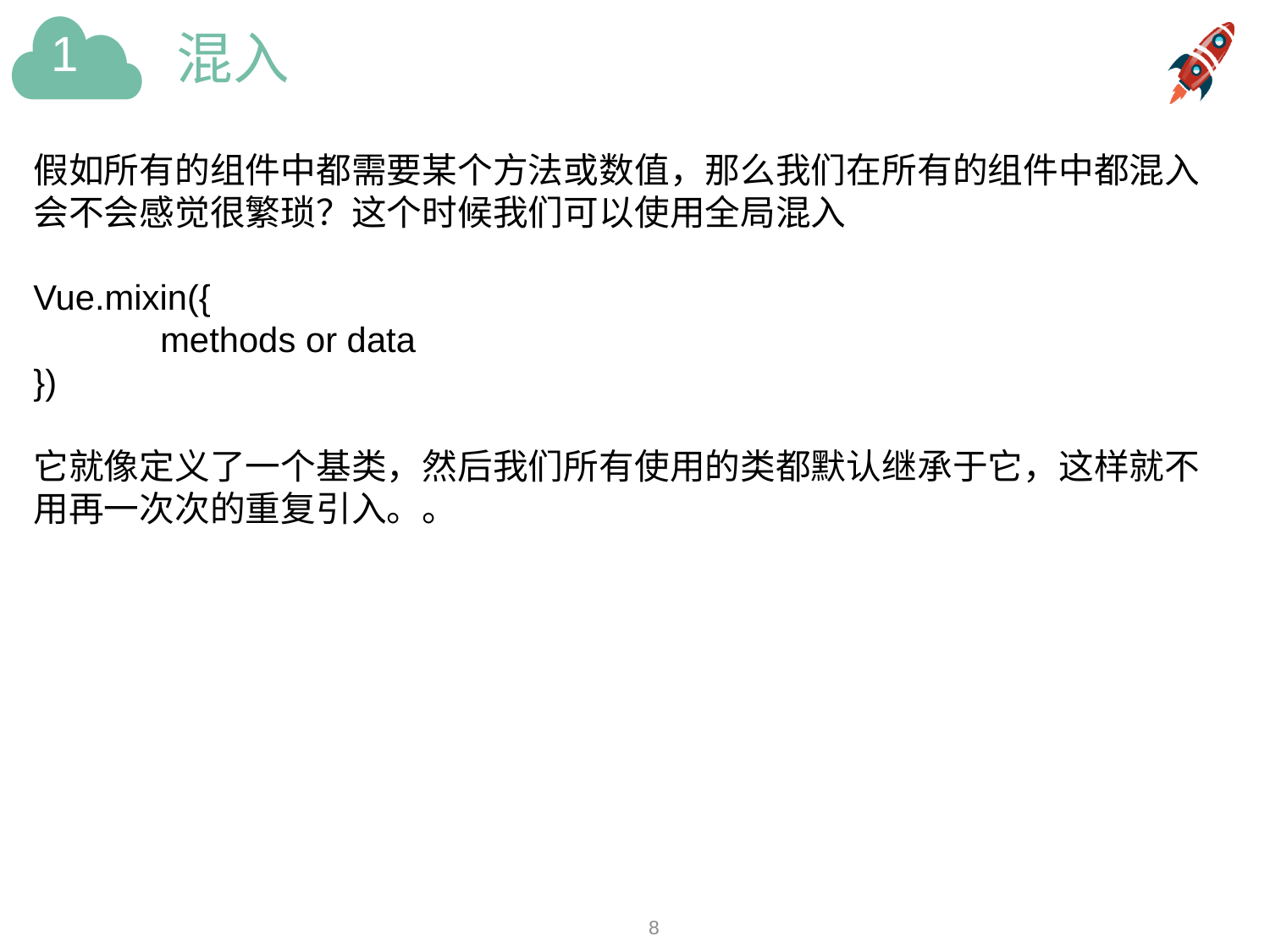

# 混入

假如所有的组件中都需要某个方法或数值，那么我们在所有的组件中都混入会不会感觉很繁琐？这个时候我们可以使用全局混入

Vue.mixin({
	methods or data
})

它就像定义了一个基类，然后我们所有使用的类都默认继承于它，这样就不用再一次次的重复引入。。
8